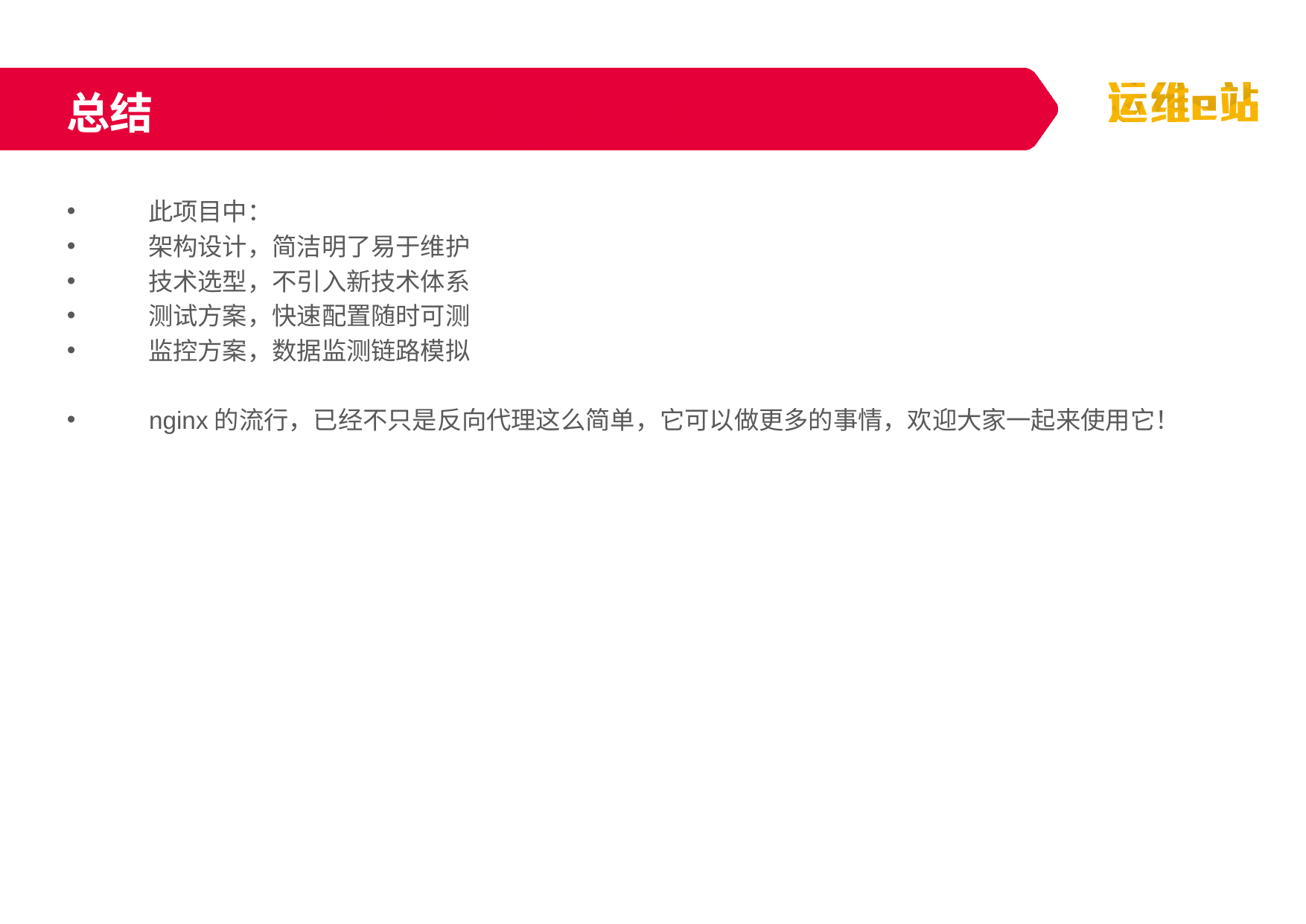

总结
     此项目中：
     架构设计，简洁明了易于维护
     技术选型，不引入新技术体系
     测试方案，快速配置随时可测
     监控方案，数据监测链路模拟

     nginx的流行，已经不只是反向代理这么简单，它可以做更多的事情，欢迎大家一起来使用它！